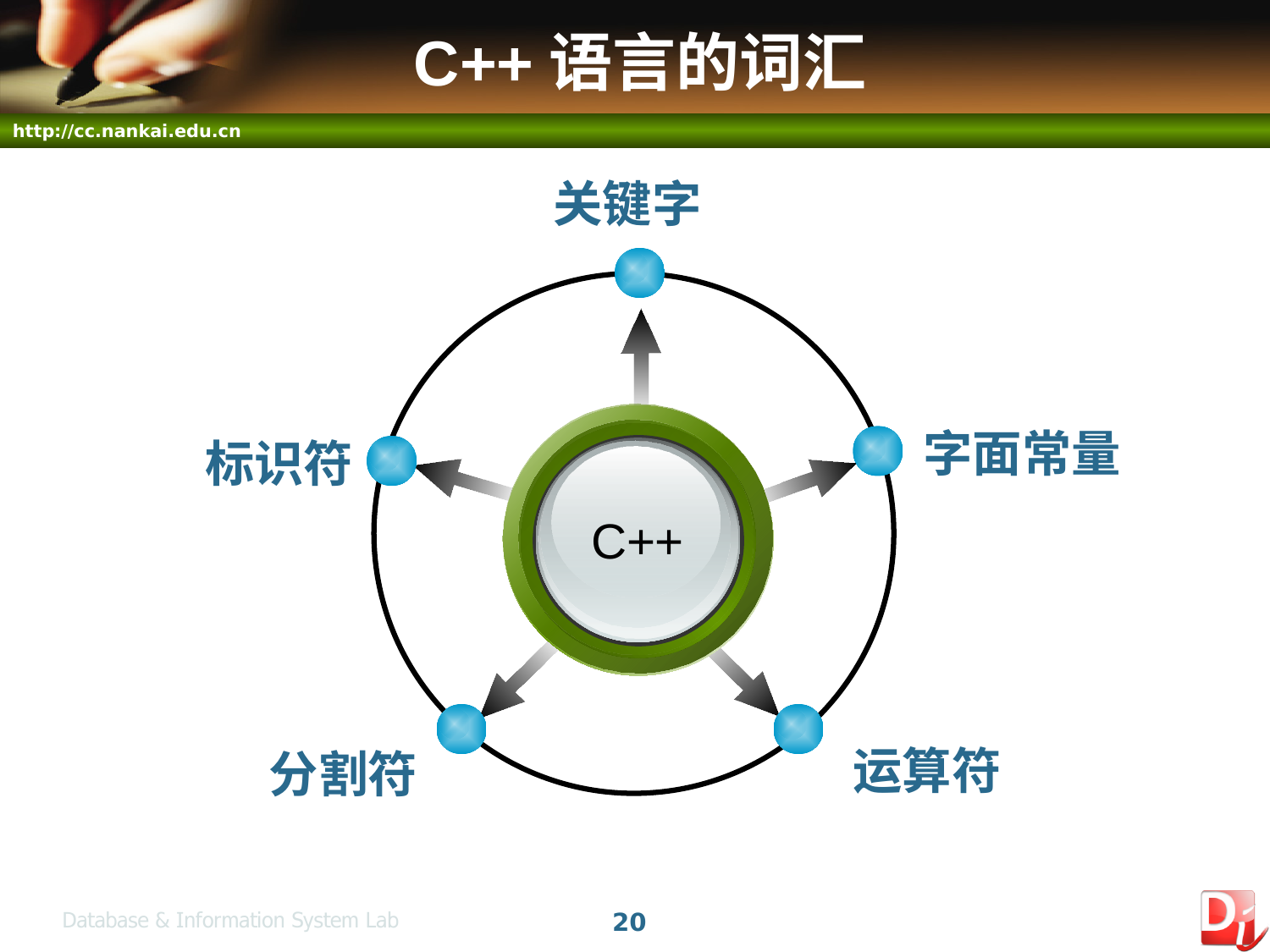

# C++语言的词汇
关键字

字面常量

标识符

C++

运算符
分割符
20
Database & Information System Lab